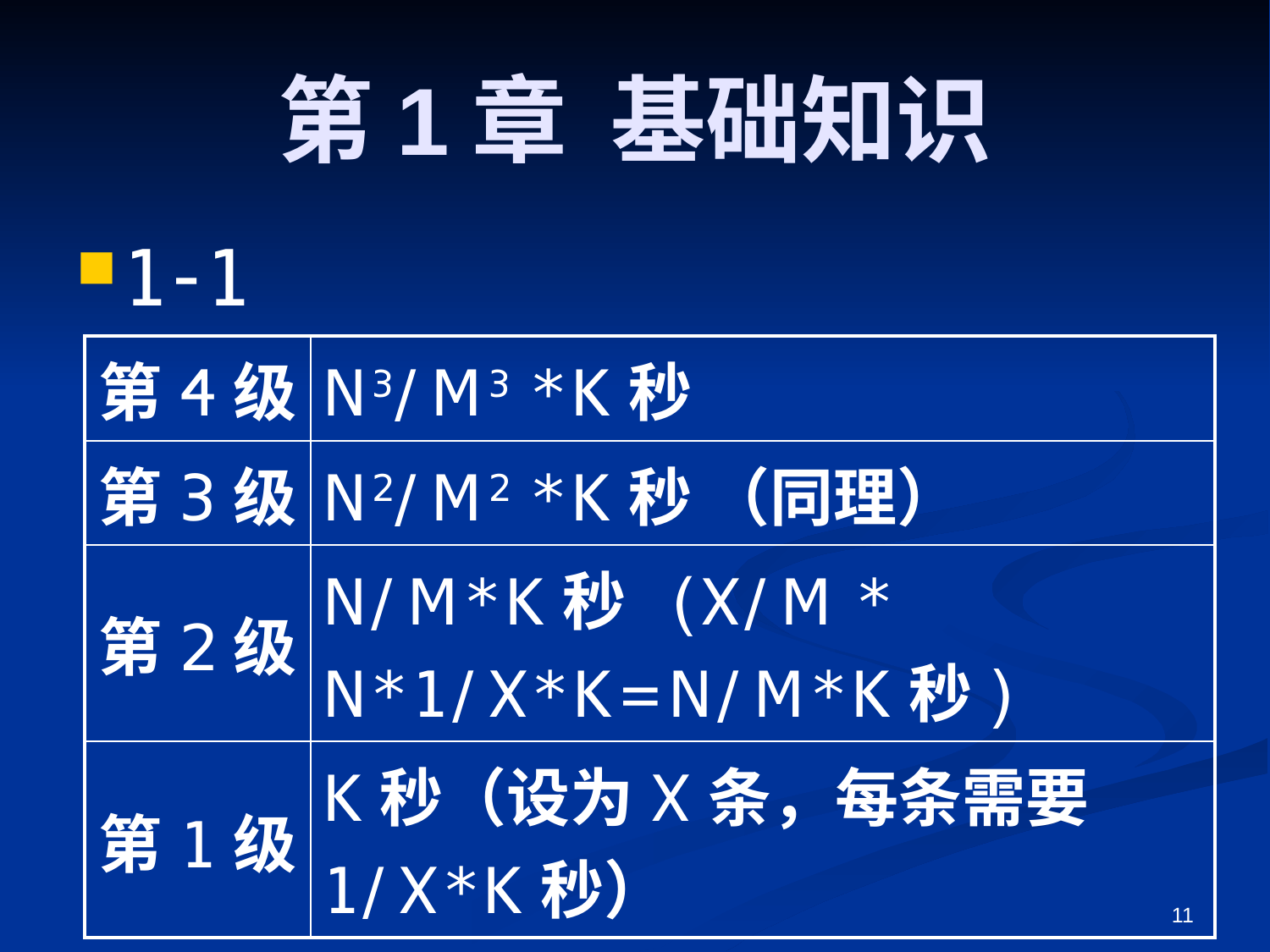

# 第1章  基础知识
1-1
| 第4级 | N3/M3 \*K秒 |
| --- | --- |
| 第3级 | N2/M2 \*K秒 （同理） |
| 第2级 | N/M\*K秒 (X/M \* N\*1/X\*K=N/M\*K秒) |
| 第1级 | K秒（设为X条，每条需要1/X\*K秒） |
11